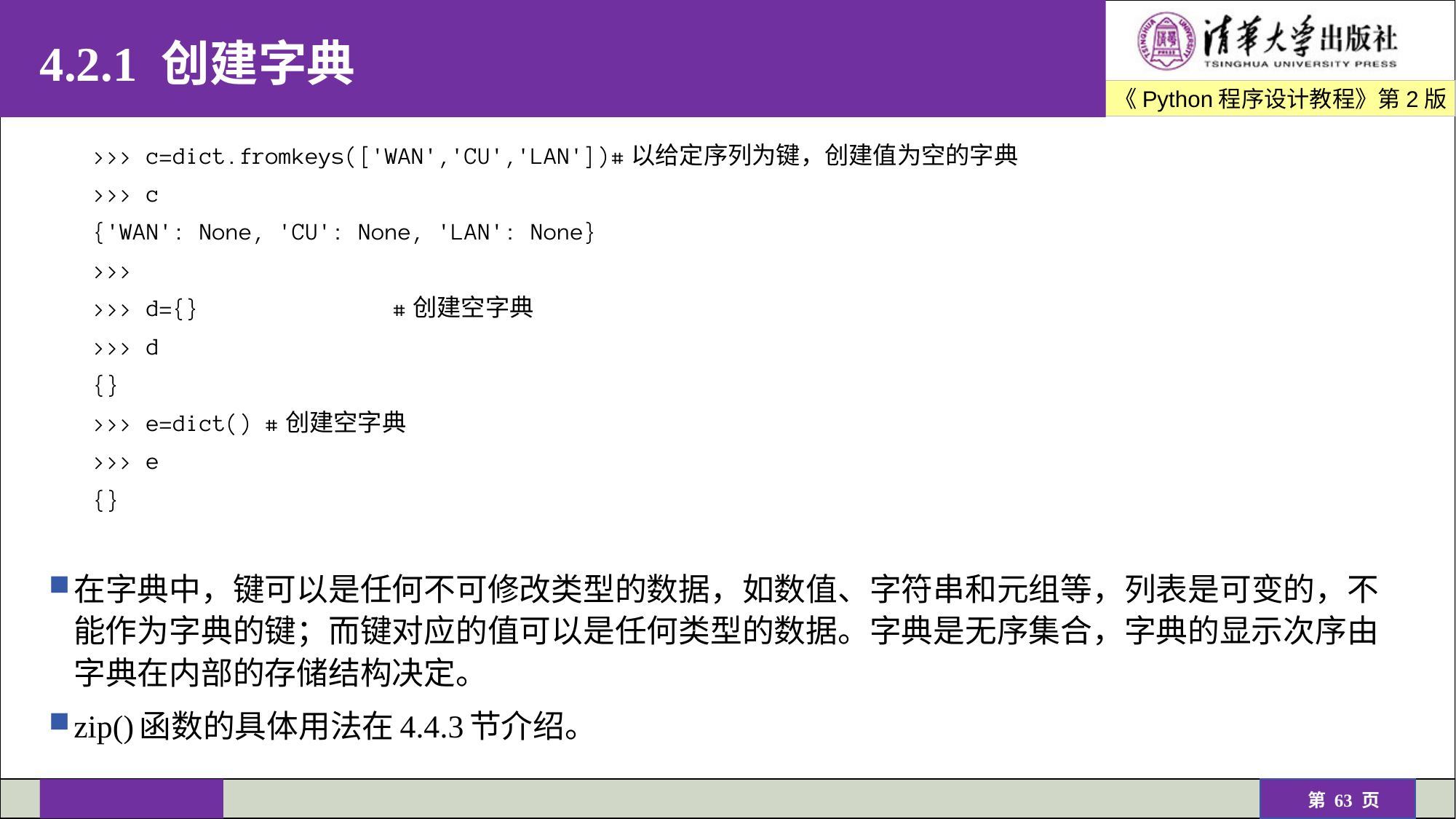

# 4.2.1 创建字典
>>> c=dict.fromkeys(['WAN','CU','LAN'])	#以给定序列为键，创建值为空的字典
>>> c
{'WAN': None, 'CU': None, 'LAN': None}
>>>
>>> d={} 		#创建空字典
>>> d
{}
>>> e=dict() #创建空字典
>>> e
{}
在字典中，键可以是任何不可修改类型的数据，如数值、字符串和元组等，列表是可变的，不能作为字典的键；而键对应的值可以是任何类型的数据。字典是无序集合，字典的显示次序由字典在内部的存储结构决定。
zip()函数的具体用法在4.4.3节介绍。